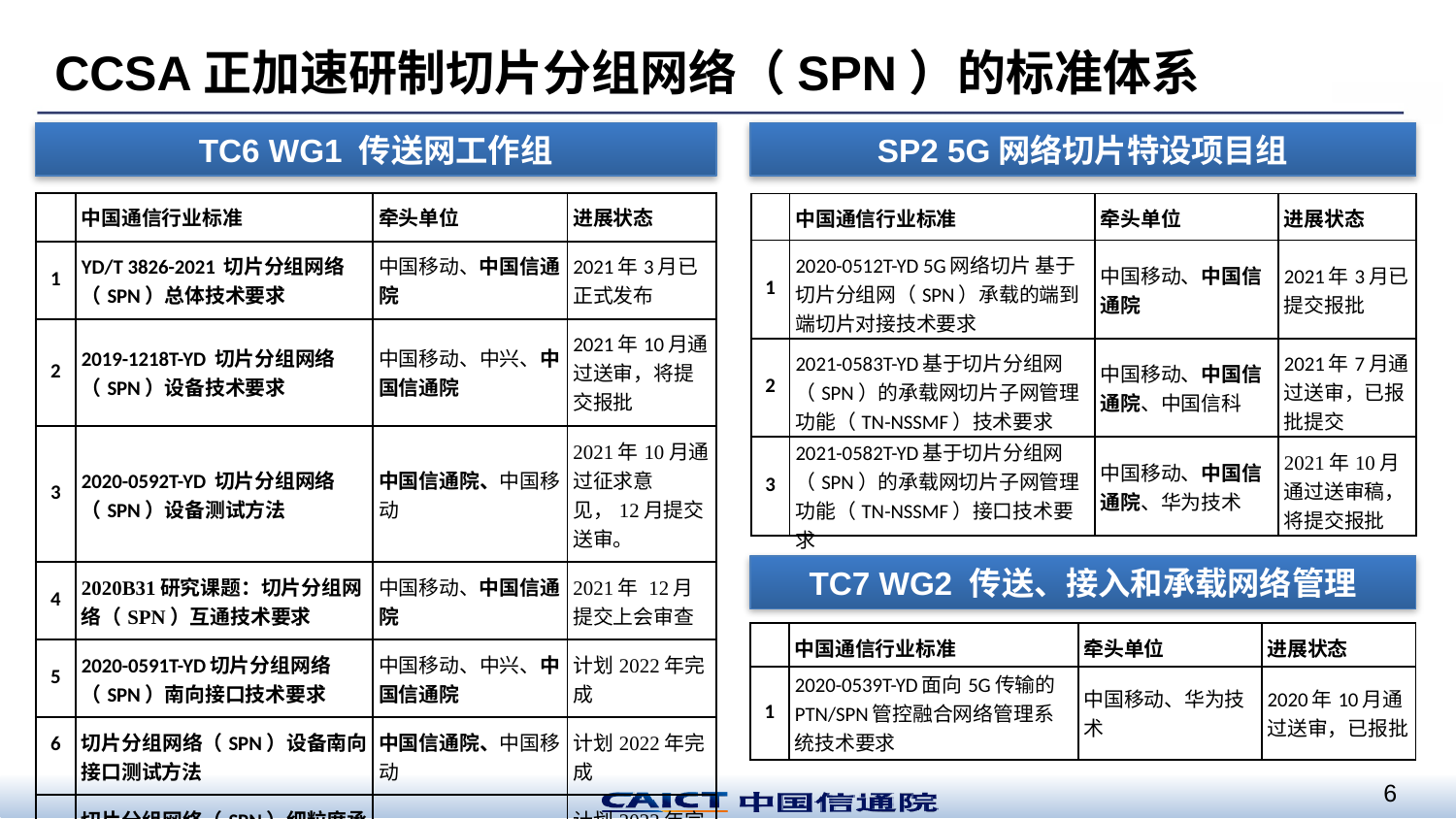

# CCSA正加速研制切片分组网络（SPN）的标准体系
TC6 WG1 传送网工作组
SP2 5G网络切片特设项目组
|  | 中国通信行业标准 | 牵头单位 | 进展状态 |
| --- | --- | --- | --- |
| 1 | YD/T 3826-2021 切片分组网络（SPN）总体技术要求 | 中国移动、中国信通院 | 2021年3月已正式发布 |
| 2 | 2019-1218T-YD 切片分组网络（SPN）设备技术要求 | 中国移动、中兴、中国信通院 | 2021年10月通过送审，将提交报批 |
| 3 | 2020-0592T-YD 切片分组网络（SPN）设备测试方法 | 中国信通院、中国移动 | 2021年10月通过征求意见，12月提交送审。 |
| 4 | 2020B31研究课题：切片分组网络（SPN）互通技术要求 | 中国移动、中国信通院 | 2021年 12月提交上会审查 |
| 5 | 2020-0591T-YD切片分组网络（SPN）南向接口技术要求 | 中国移动、中兴、中国信通院 | 计划2022年完成 |
| 6 | 切片分组网络（SPN）设备南向接口测试方法 | 中国信通院、中国移动 | 计划2022年完成 |
| 7 | 切片分组网络（SPN）细粒度承载技术要求 | 中国移动、华为 | 计划2022年完成 |
|  | 中国通信行业标准 | 牵头单位 | 进展状态 |
| --- | --- | --- | --- |
| 1 | 2020-0512T-YD 5G网络切片 基于切片分组网（SPN）承载的端到端切片对接技术要求 | 中国移动、中国信通院 | 2021年3月已提交报批 |
| 2 | 2021-0583T-YD基于切片分组网（SPN）的承载网切片子网管理功能（TN-NSSMF）技术要求 | 中国移动、中国信通院、中国信科 | 2021年7月通过送审，已报批提交 |
| 3 | 2021-0582T-YD基于切片分组网（SPN）的承载网切片子网管理功能（TN-NSSMF）接口技术要求 | 中国移动、中国信通院、华为技术 | 2021年10月通过送审稿，将提交报批 |
TC7 WG2 传送、接入和承载网络管理
|  | 中国通信行业标准 | 牵头单位 | 进展状态 |
| --- | --- | --- | --- |
| 1 | 2020-0539T-YD面向5G传输的PTN/SPN管控融合网络管理系统技术要求 | 中国移动、华为技术 | 2020年10月通过送审，已报批 |